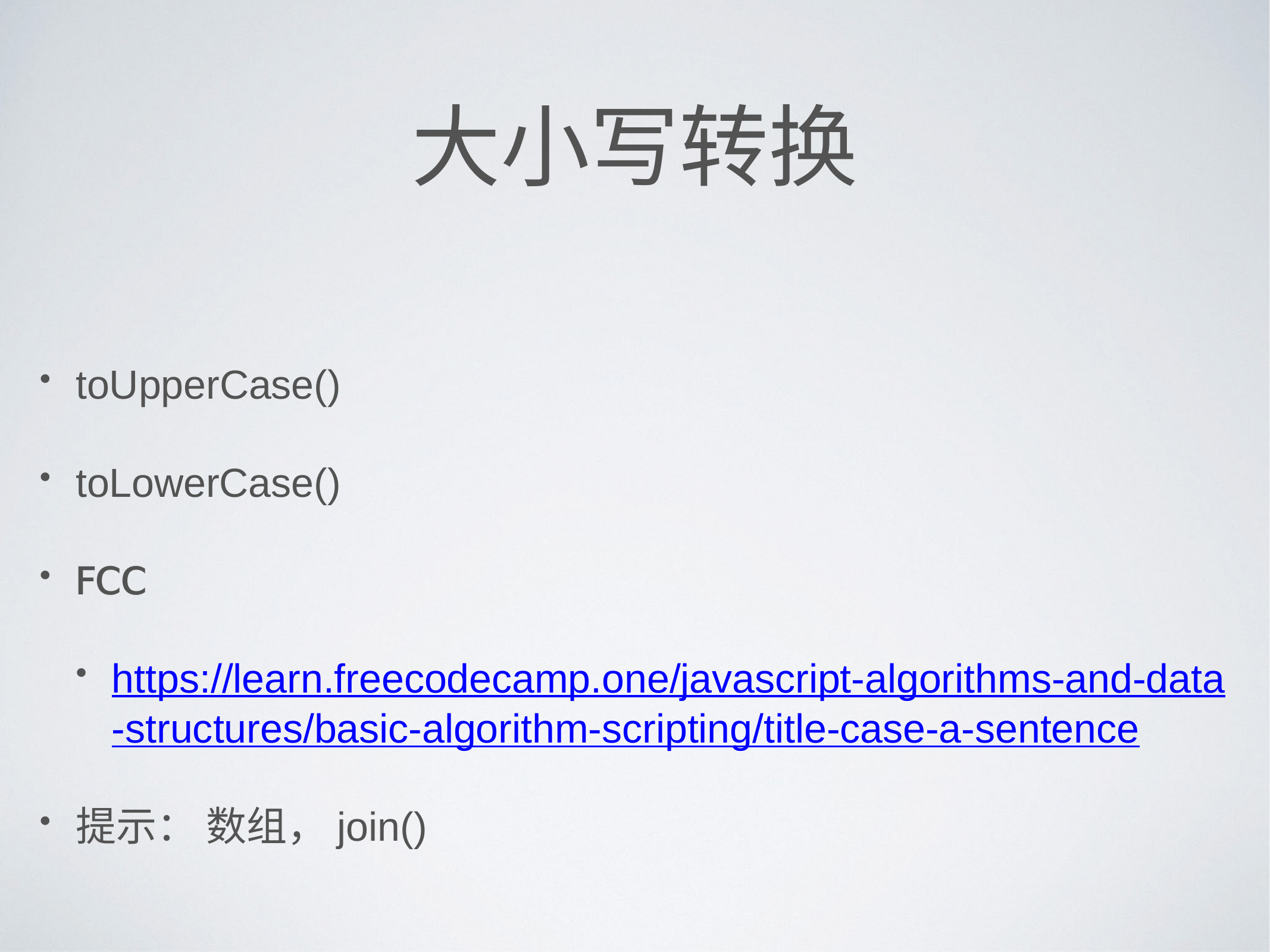

# 大小写转换
toUpperCase()
toLowerCase()
FCC
https://learn.freecodecamp.one/javascript-algorithms-and-data-structures/basic-algorithm-scripting/title-case-a-sentence
提示： 数组，join()